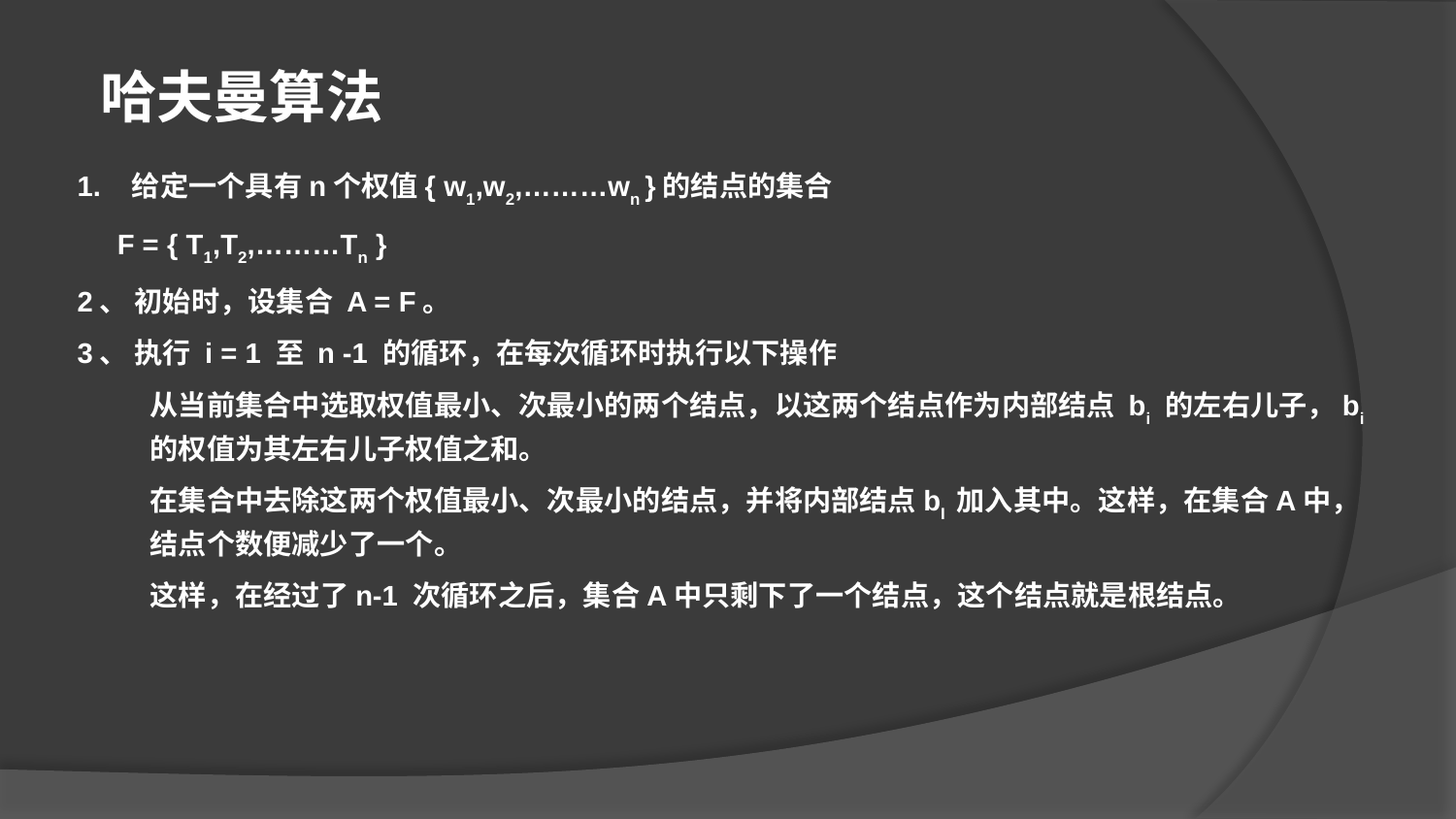

哈夫曼算法
1.   给定一个具有n个权值{ w1,w2,………wn }的结点的集合
     F = { T1,T2,………Tn }
2、 初始时，设集合 A = F。
3、 执行 i = 1 至 n -1 的循环，在每次循环时执行以下操作
从当前集合中选取权值最小、次最小的两个结点，以这两个结点作为内部结点 bi 的左右儿子，bi 的权值为其左右儿子权值之和。
在集合中去除这两个权值最小、次最小的结点，并将内部结点bI 加入其中。这样，在集合A中，结点个数便减少了一个。
这样，在经过了n-1 次循环之后，集合A中只剩下了一个结点，这个结点就是根结点。